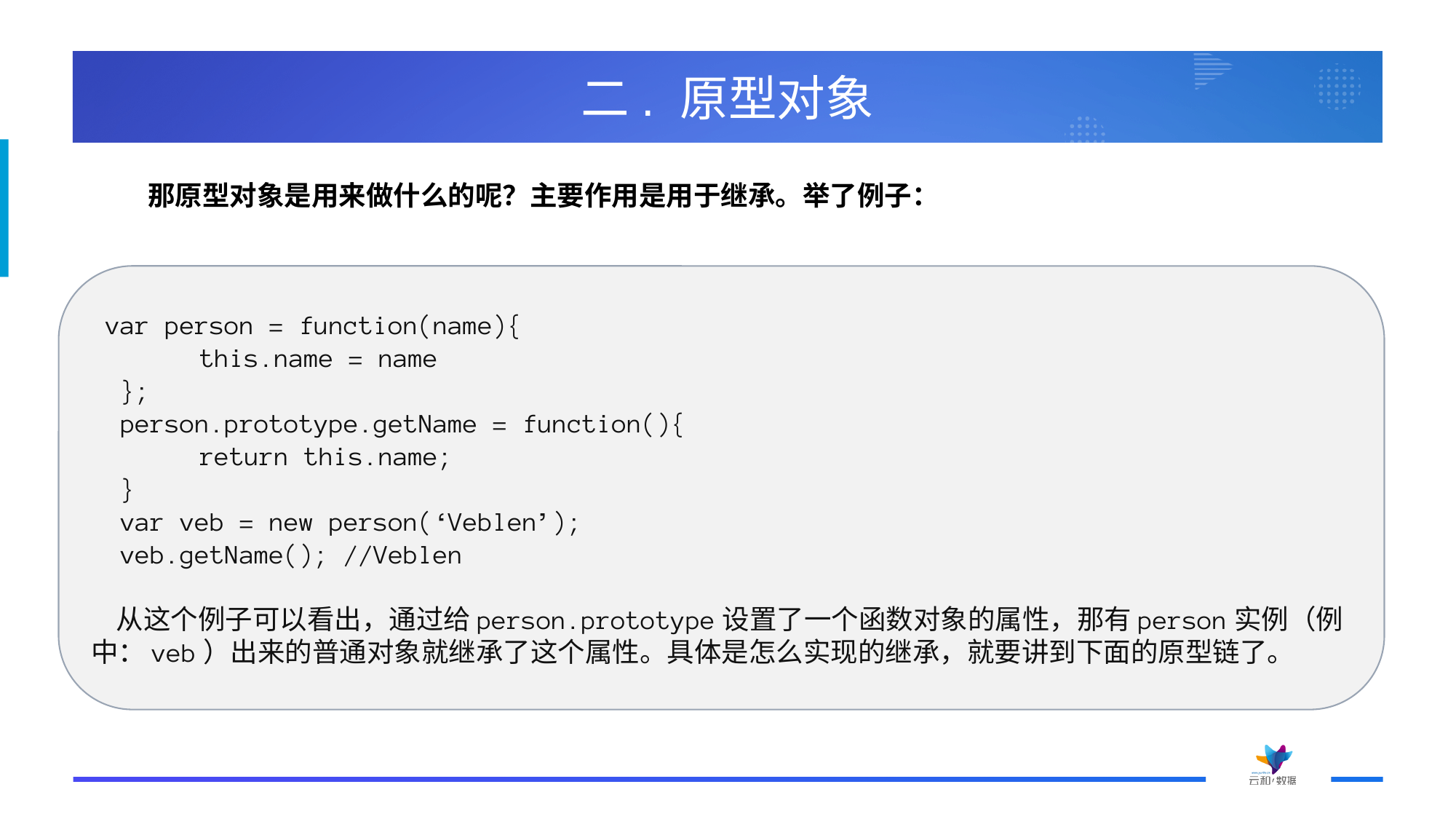

# 二. 原型对象

那原型对象是用来做什么的呢？主要作用是用于继承。举了例子：
 var person = function(name){
   	this.name = name
  };
  person.prototype.getName = function(){
     	return this.name;
  }
  var veb = new person(‘Veblen’);
  veb.getName(); //Veblen

   从这个例子可以看出，通过给person.prototype设置了一个函数对象的属性，那有person实例（例中：veb）出来的普通对象就继承了这个属性。具体是怎么实现的继承，就要讲到下面的原型链了。